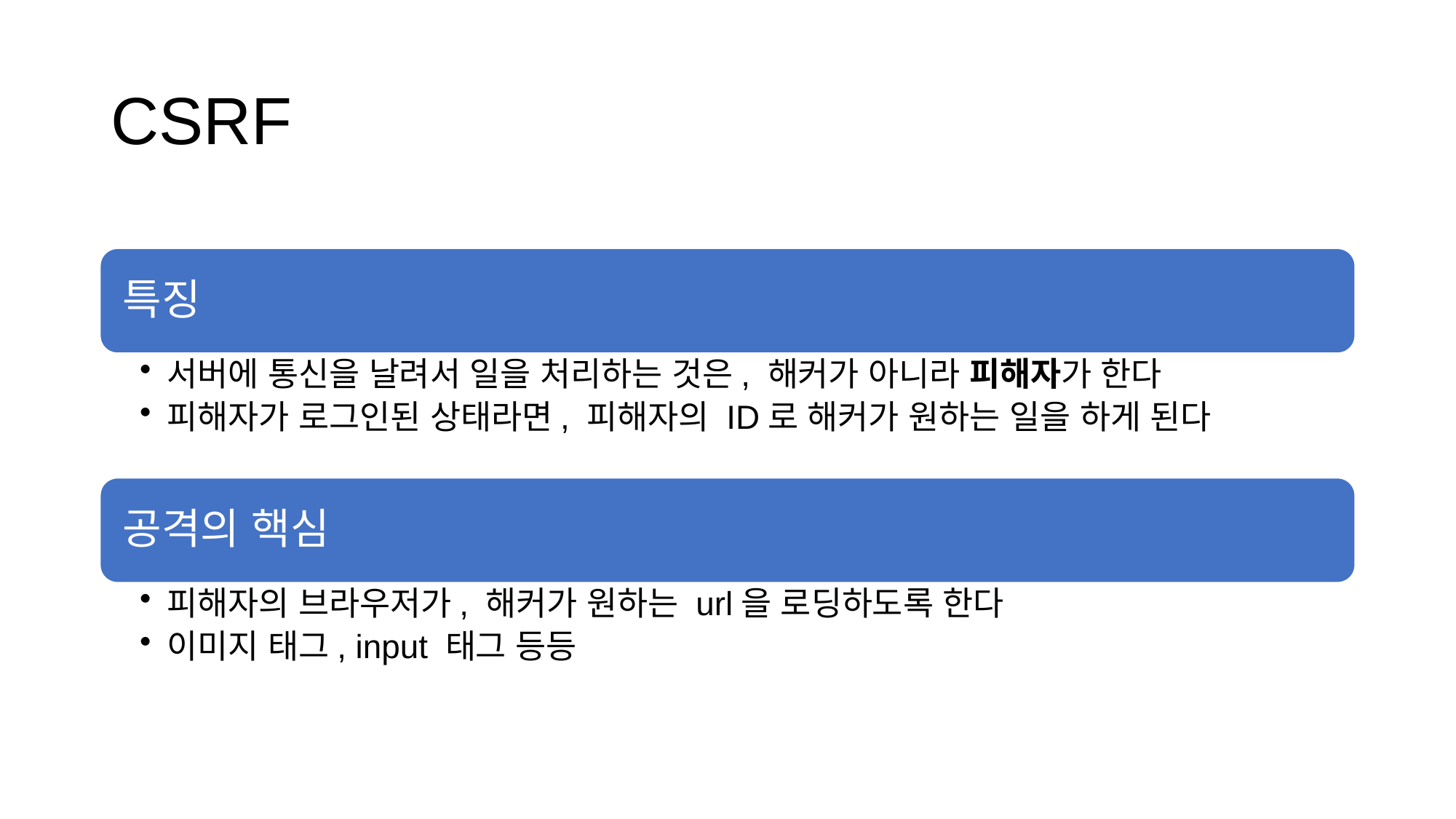

# CSRF
특징
서버에 통신을 날려서 일을 처리하는 것은, 해커가 아니라 피해자가 한다
피해자가 로그인된 상태라면, 피해자의 ID로 해커가 원하는 일을 하게 된다
공격의 핵심
피해자의 브라우저가, 해커가 원하는 url을 로딩하도록 한다
이미지 태그, input 태그 등등